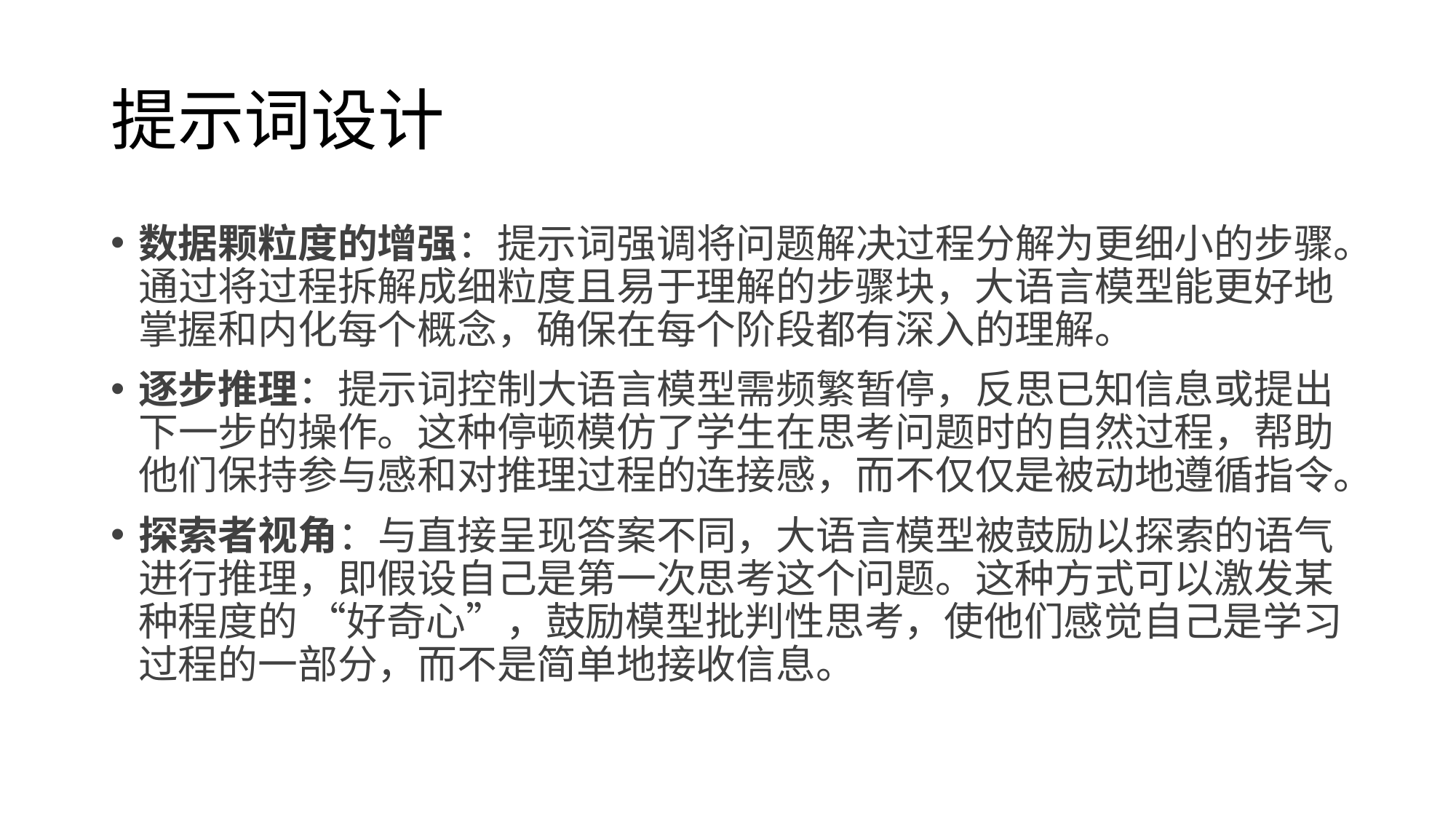

# 提示词设计
数据颗粒度的增强：提示词强调将问题解决过程分解为更细小的步骤。通过将过程拆解成细粒度且易于理解的步骤块，大语言模型能更好地掌握和内化每个概念，确保在每个阶段都有深入的理解。
逐步推理：提示词控制大语言模型需频繁暂停，反思已知信息或提出下一步的操作。这种停顿模仿了学生在思考问题时的自然过程，帮助他们保持参与感和对推理过程的连接感，而不仅仅是被动地遵循指令。
探索者视角：与直接呈现答案不同，大语言模型被鼓励以探索的语气进行推理，即假设自己是第一次思考这个问题。这种方式可以激发某种程度的 “好奇心”，鼓励模型批判性思考，使他们感觉自己是学习过程的一部分，而不是简单地接收信息。